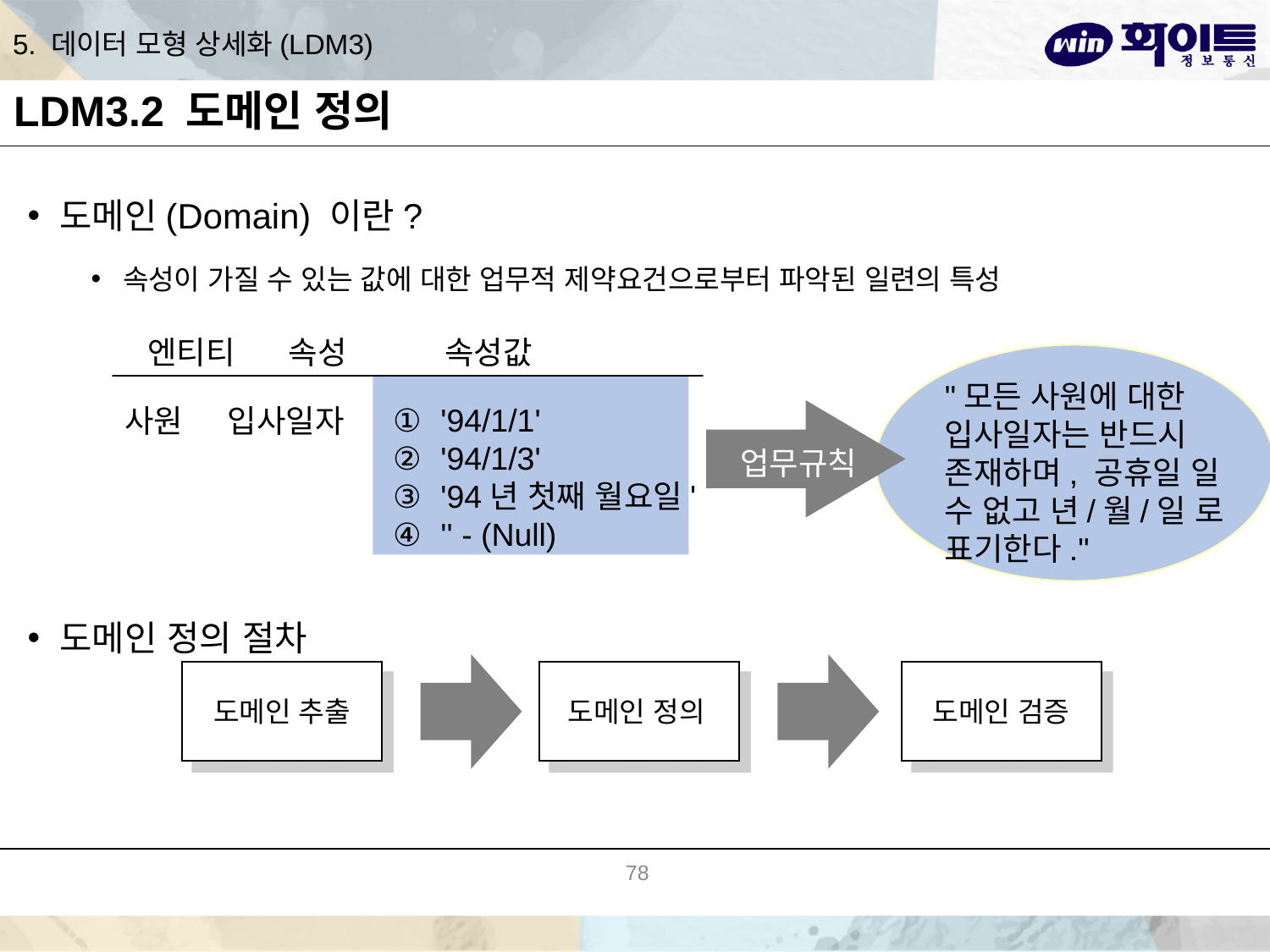

# 5. 데이터 모형 상세화(LDM3)
LDM3.2 도메인 정의
도메인(Domain) 이란?
속성이 가질 수 있는 값에 대한 업무적 제약요건으로부터 파악된 일련의 특성

도메인 정의 절차
엔티티      속성           속성값

"모든 사원에 대한
입사일자는 반드시
존재하며, 공휴일 일
수 없고 년/월/일 로
표기한다."

'94/1/1'
'94/1/3'
'94년 첫째 월요일'
'' - (Null)
사원     입사일자

업무규칙

도메인 추출
도메인 정의
도메인 검증
78